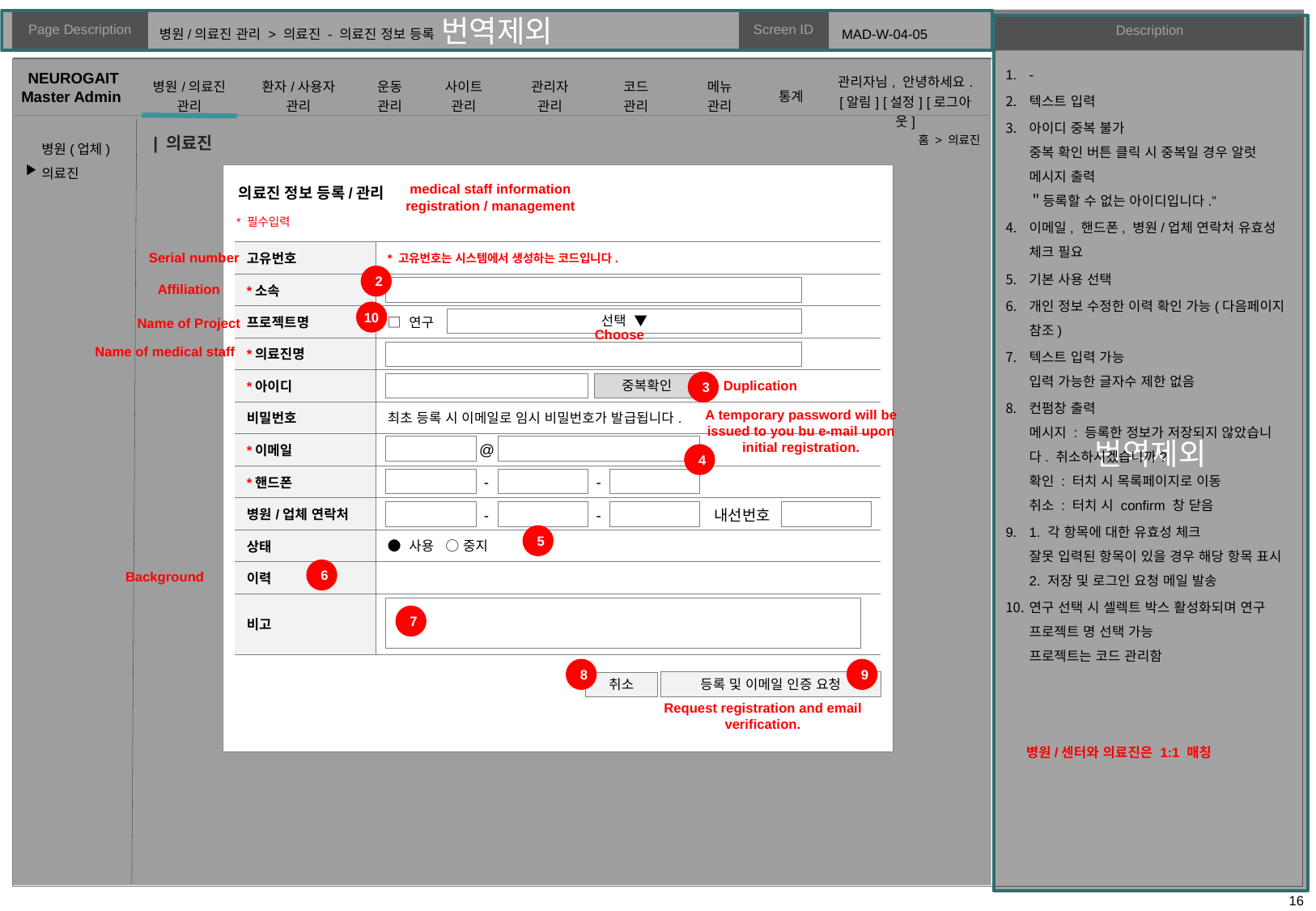

# 병원/의료진 관리 > 의료진 - 의료진 정보 등록
MAD-W-04-05
-
텍스트 입력
아이디 중복 불가
중복 확인 버튼 클릭 시 중복일 경우 알럿 메시지 출력
＂등록할 수 없는 아이디입니다.”
이메일, 핸드폰, 병원/업체 연락처 유효성 체크 필요
기본 사용 선택
개인 정보 수정한 이력 확인 가능(다음페이지 참조)
텍스트 입력 가능
입력 가능한 글자수 제한 없음
컨펌창 출력
메시지 : 등록한 정보가 저장되지 않았습니다. 취소하시겠습니까?
확인 : 터치 시 목록페이지로 이동
취소 : 터치 시 confirm 창 닫음
1. 각 항목에 대한 유효성 체크
잘못 입력된 항목이 있을 경우 해당 항목 표시
2. 저장 및 로그인 요청 메일 발송
연구 선택 시 셀렉트 박스 활성화되며 연구 프로젝트 명 선택 가능
프로젝트는 코드 관리함
| 의료진
홈 > 의료진
▶

의료진 정보 등록/관리
medical staff information registration / management
* 필수입력
| 고유번호 | \* 고유번호는 시스템에서 생성하는 코드입니다. |
| --- | --- |
| \*소속 |  |
| 프로젝트명 | □ 연구 |
| \*의료진명 |  |
| \*아이디 |  |
| 비밀번호 | 최초 등록 시 이메일로 임시 비밀번호가 발급됩니다. |
| \*이메일 |  |
| \*핸드폰 |  |
| 병원/업체 연락처 |  |
| 상태 | ● 사용 ○ 중지 |
| 이력 |  |
| 비고 |  |
Serial number
2

Affiliation

10
선택  ▼
Name of Project
Choose

Name of medical staff
3

중복확인
Duplication
A temporary password will be issued to you bu e-mail upon initial registration.
@

4
-
-

-
-
내선번호

5
6
Background

7
8
9
등록 및 이메일 인증 요청
취소
Request registration and email verification.
병원/센터와 의료진은 1:1 매칭